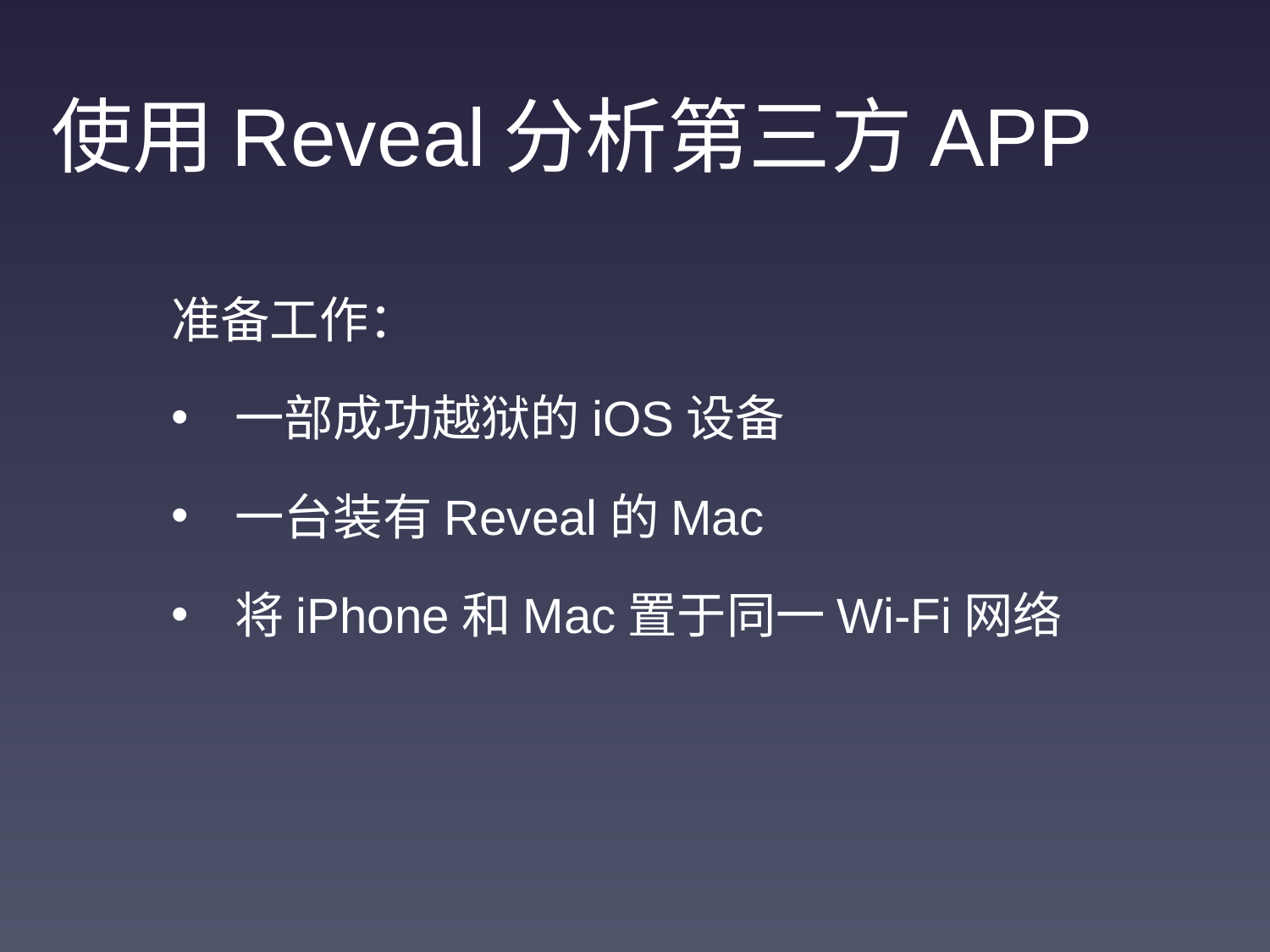

# 使用Reveal分析第三方APP
准备工作：
一部成功越狱的iOS设备
一台装有Reveal的Mac
将iPhone和Mac置于同一Wi-Fi网络